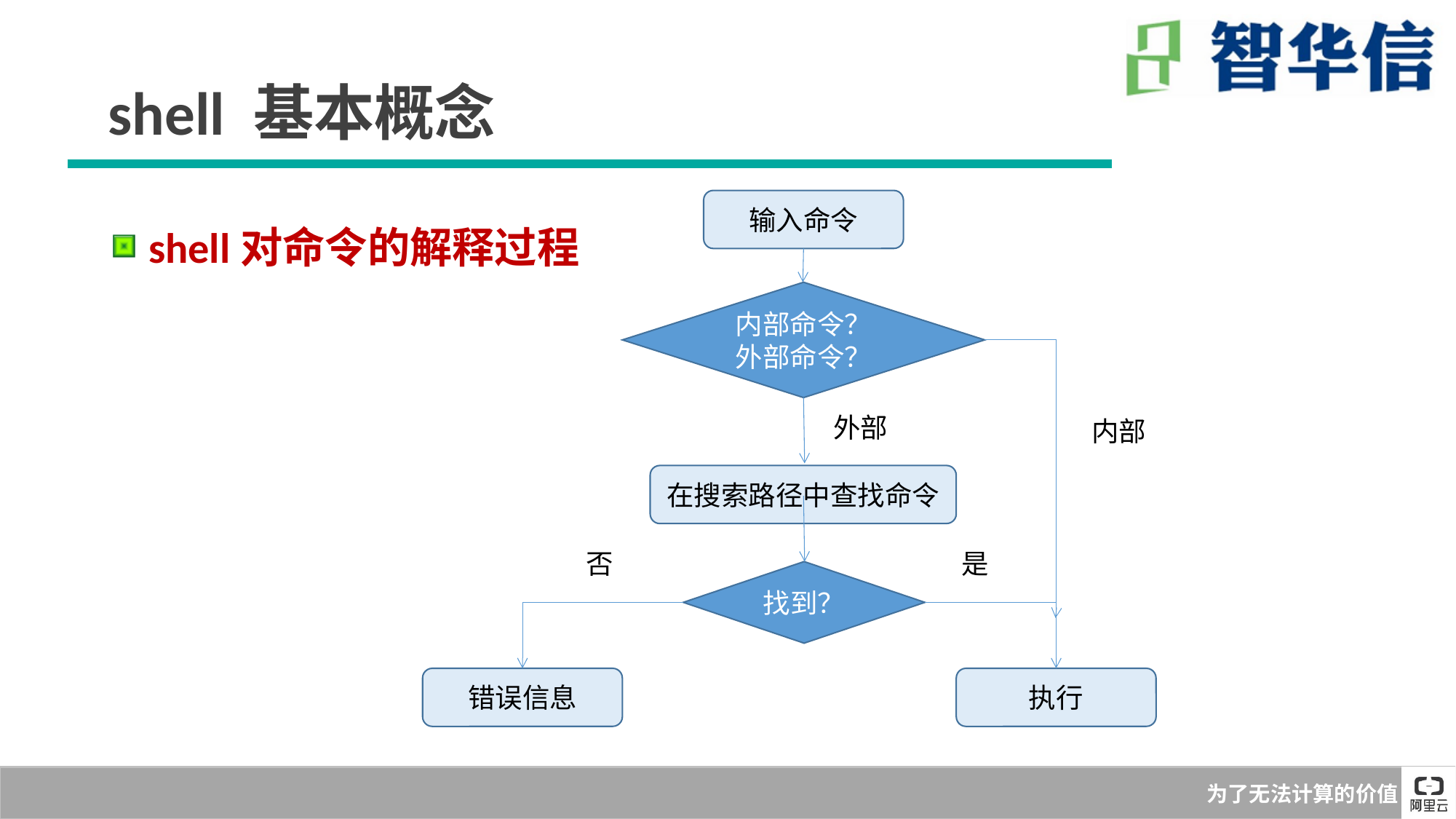

shell 基本概念
输入命令
内部命令？外部命令？
外部
内部
在搜索路径中查找命令
否
是
找到？
错误信息
执行
 shell对命令的解释过程